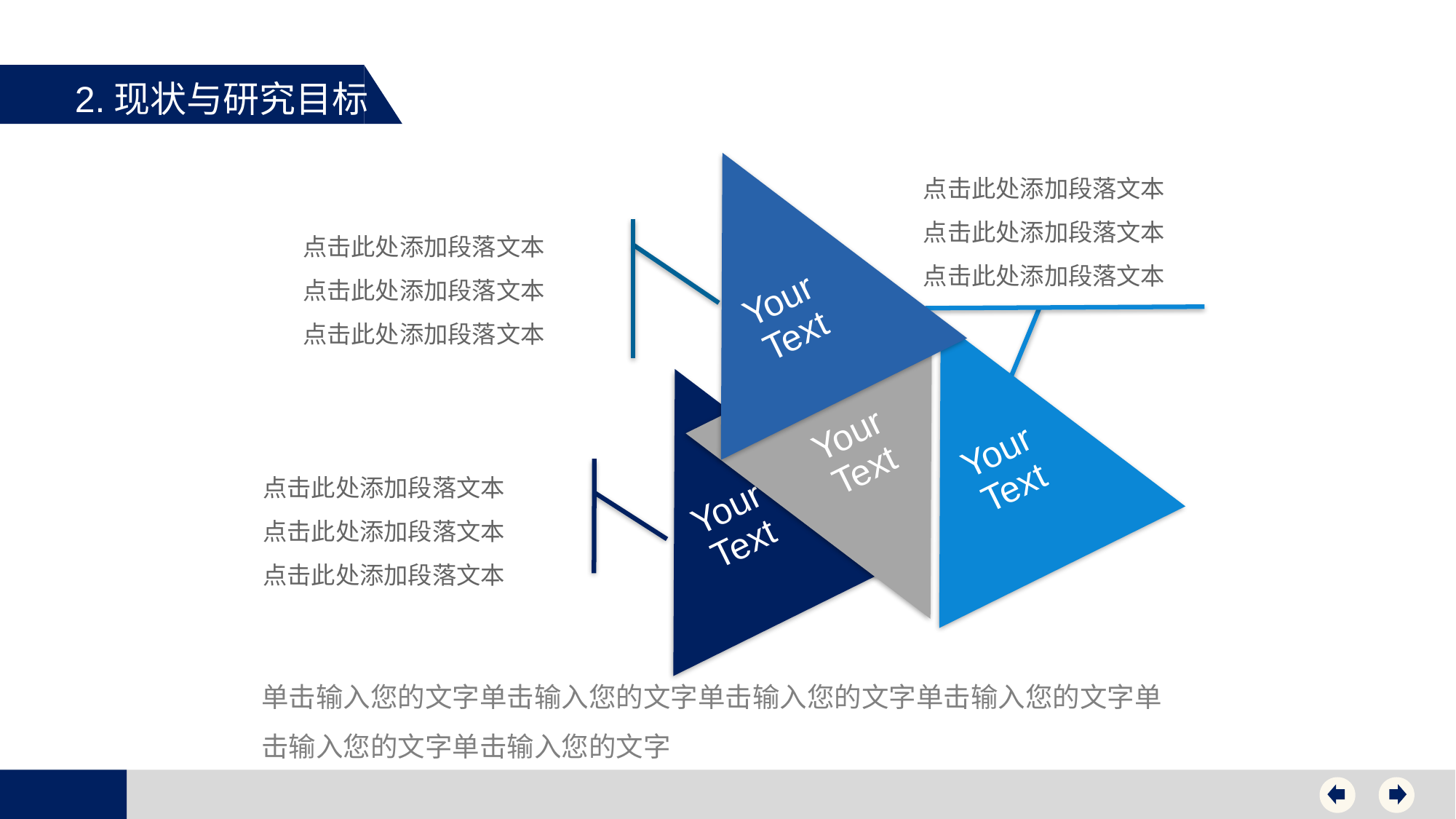

2.现状与研究目标

Your Text
点击此处添加段落文本
点击此处添加段落文本
点击此处添加段落文本
点击此处添加段落文本
点击此处添加段落文本
点击此处添加段落文本

Your Text

Your Text

Your Text
点击此处添加段落文本
点击此处添加段落文本
点击此处添加段落文本
单击输入您的文字单击输入您的文字单击输入您的文字单击输入您的文字单击输入您的文字单击输入您的文字